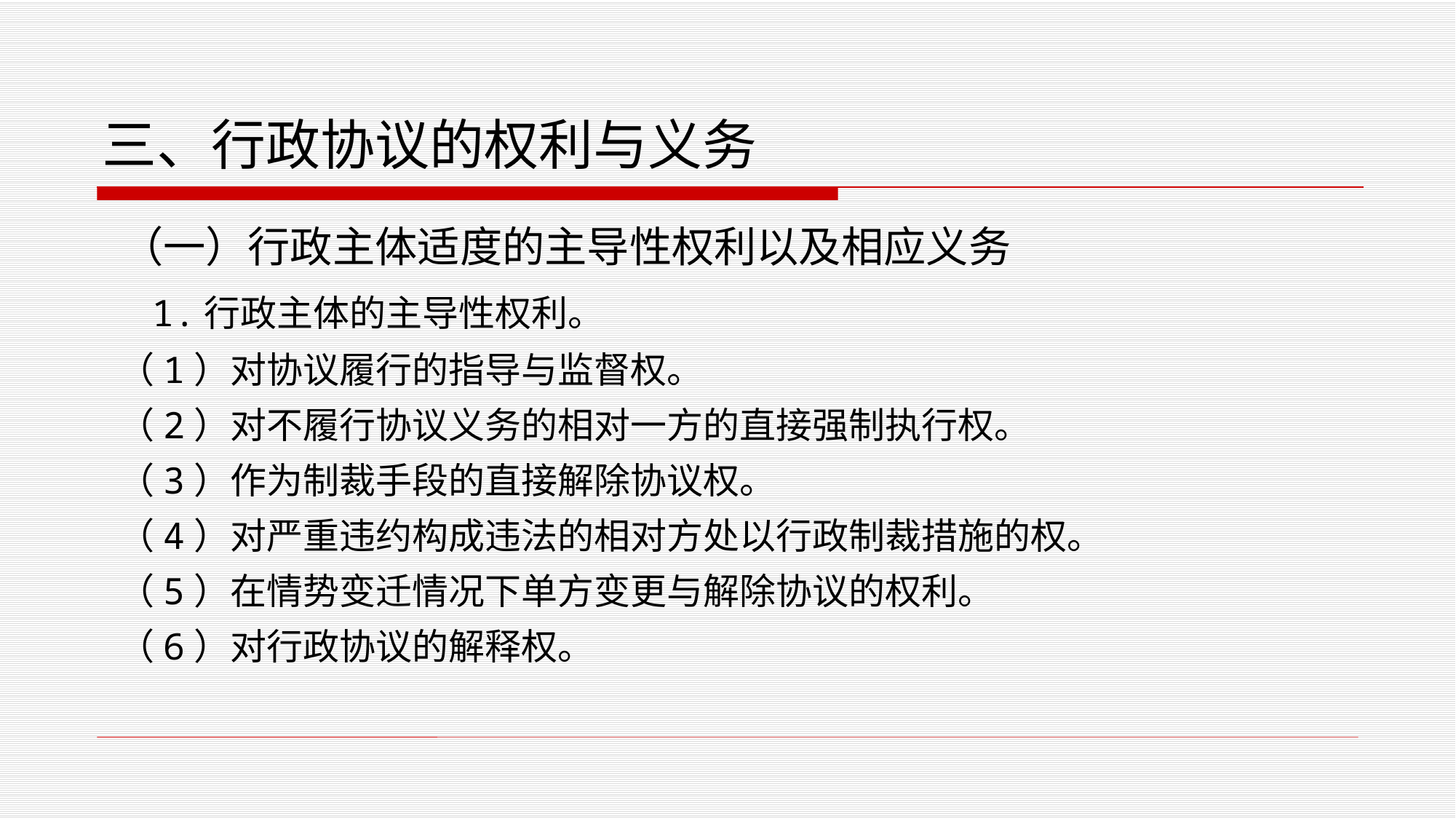

# 三、行政协议的权利与义务
 （一）行政主体适度的主导性权利以及相应义务
  1.行政主体的主导性权利。
 （1）对协议履行的指导与监督权。
 （2）对不履行协议义务的相对一方的直接强制执行权。
 （3）作为制裁手段的直接解除协议权。
 （4）对严重违约构成违法的相对方处以行政制裁措施的权。
 （5）在情势变迁情况下单方变更与解除协议的权利。
 （6）对行政协议的解释权。